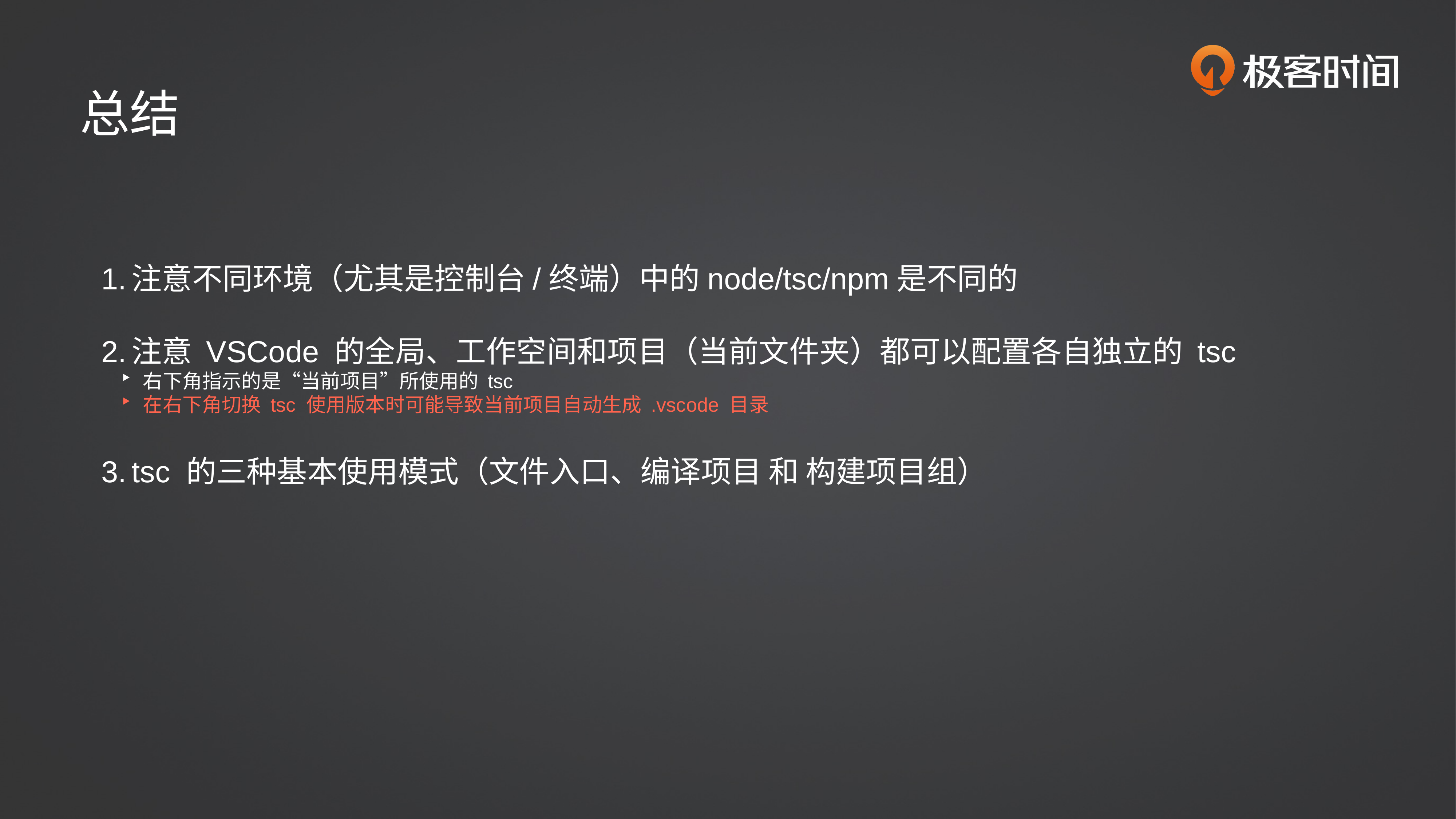

总结
注意不同环境（尤其是控制台/终端）中的node/tsc/npm是不同的

注意 VSCode 的全局、工作空间和项目（当前文件夹）都可以配置各自独立的 tsc
右下角指示的是“当前项目”所使用的 tsc
在右下角切换 tsc 使用版本时可能导致当前项目自动生成 .vscode 目录

tsc 的三种基本使用模式（文件入口、编译项目 和 构建项目组）